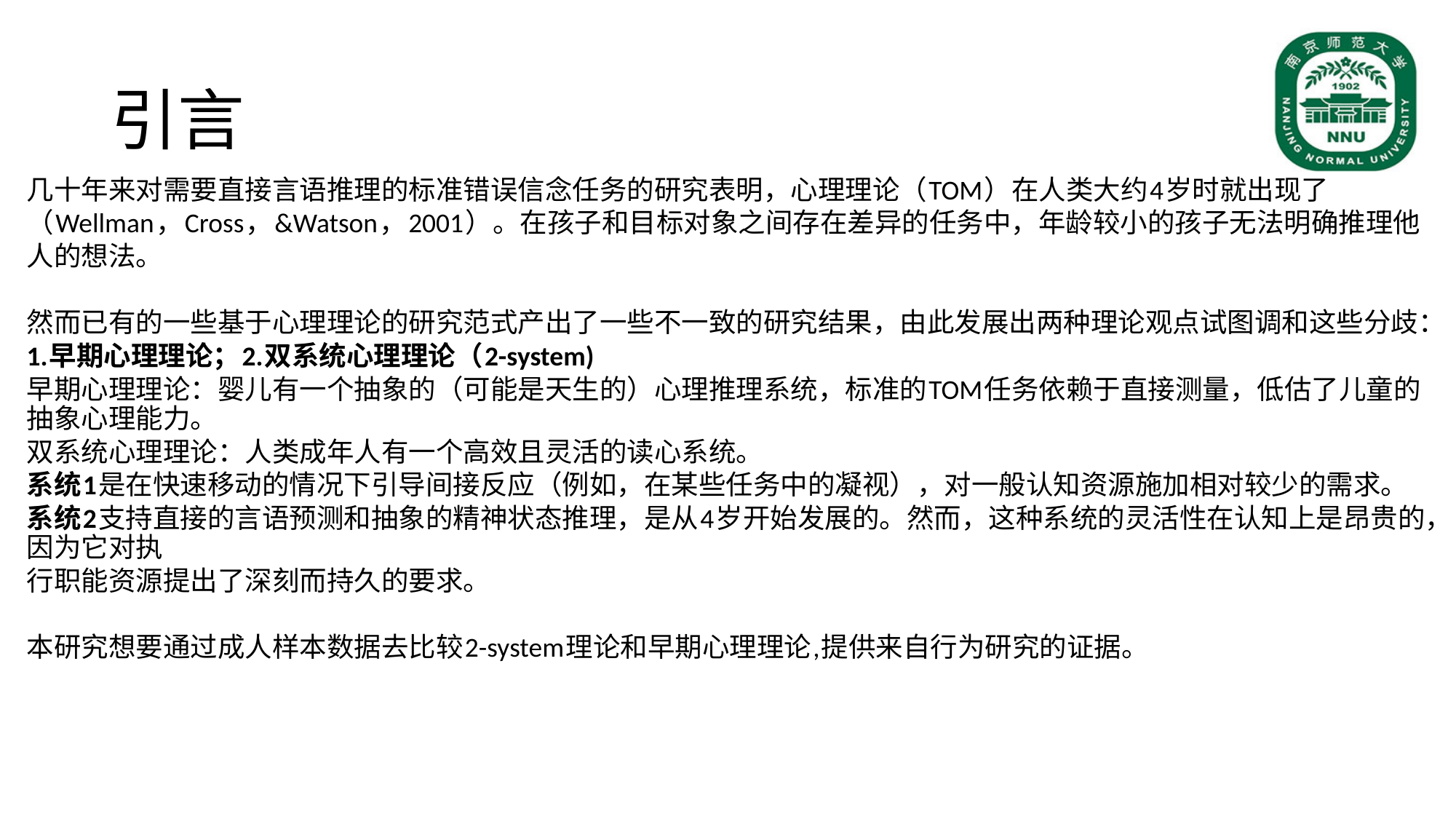

# 引言
几十年来对需要直接言语推理的标准错误信念任务的研究表明，心理理论（TOM）在人类大约4岁时就出现了
（Wellman，Cross，&Watson，2001）。在孩子和目标对象之间存在差异的任务中，年龄较小的孩子无法明确推理他
人的想法。

然而已有的一些基于心理理论的研究范式产出了一些不一致的研究结果，由此发展出两种理论观点试图调和这些分歧：
1.早期心理理论；2.双系统心理理论（2-system)
早期心理理论：婴儿有一个抽象的（可能是天生的）心理推理系统，标准的TOM任务依赖于直接测量，低估了儿童的抽象心理能力。
双系统心理理论：人类成年人有一个高效且灵活的读心系统。
系统1是在快速移动的情况下引导间接反应（例如，在某些任务中的凝视），对一般认知资源施加相对较少的需求。
系统2支持直接的言语预测和抽象的精神状态推理，是从4岁开始发展的。然而，这种系统的灵活性在认知上是昂贵的，因为它对执
行职能资源提出了深刻而持久的要求。

本研究想要通过成人样本数据去比较2-system理论和早期心理理论,提供来自行为研究的证据。